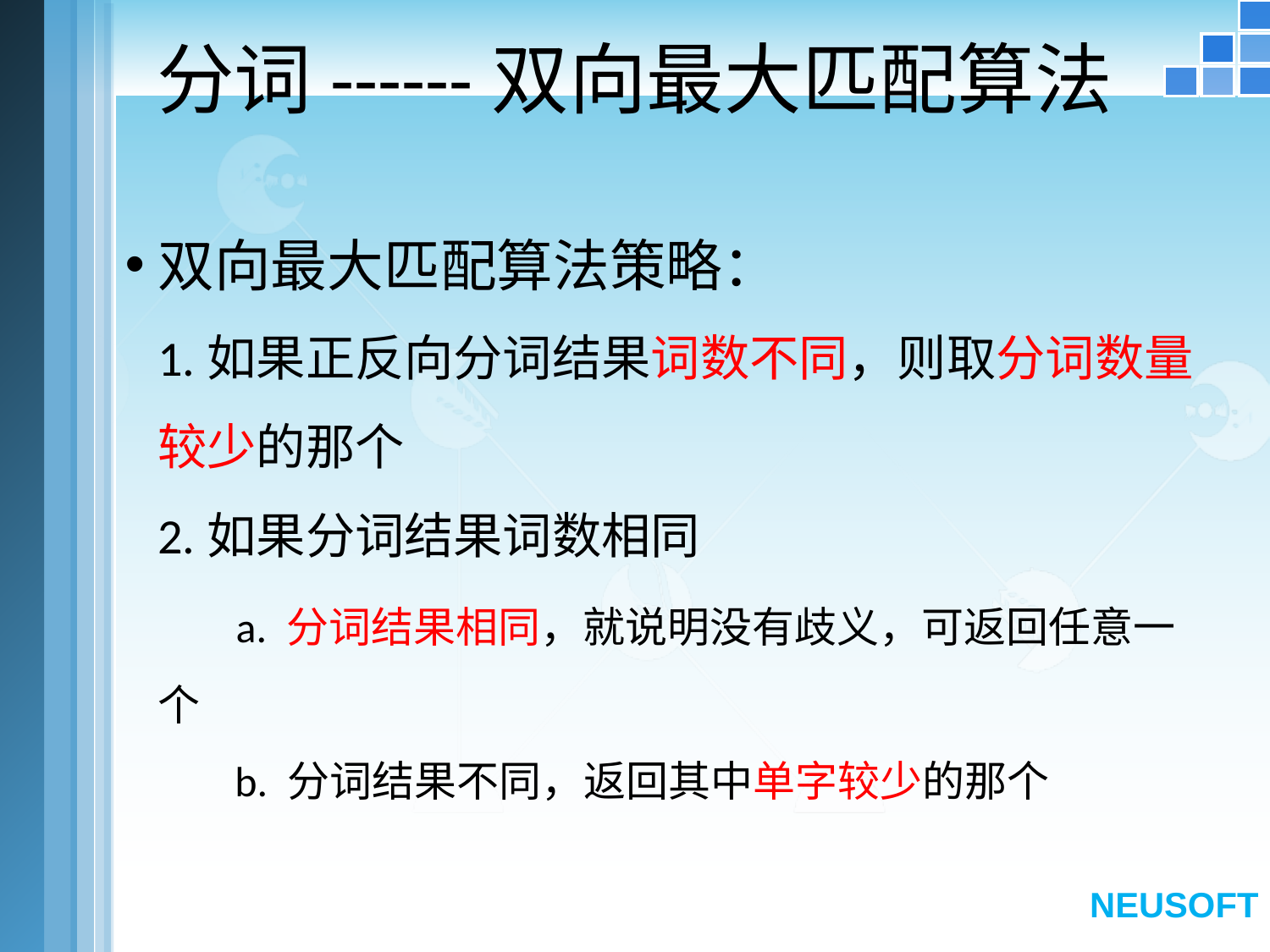

# 分词------双向最大匹配算法
双向最大匹配算法策略：
1.如果正反向分词结果词数不同，则取分词数量较少的那个
2.如果分词结果词数相同
      a. 分词结果相同，就说明没有歧义，可返回任意一个
       b. 分词结果不同，返回其中单字较少的那个